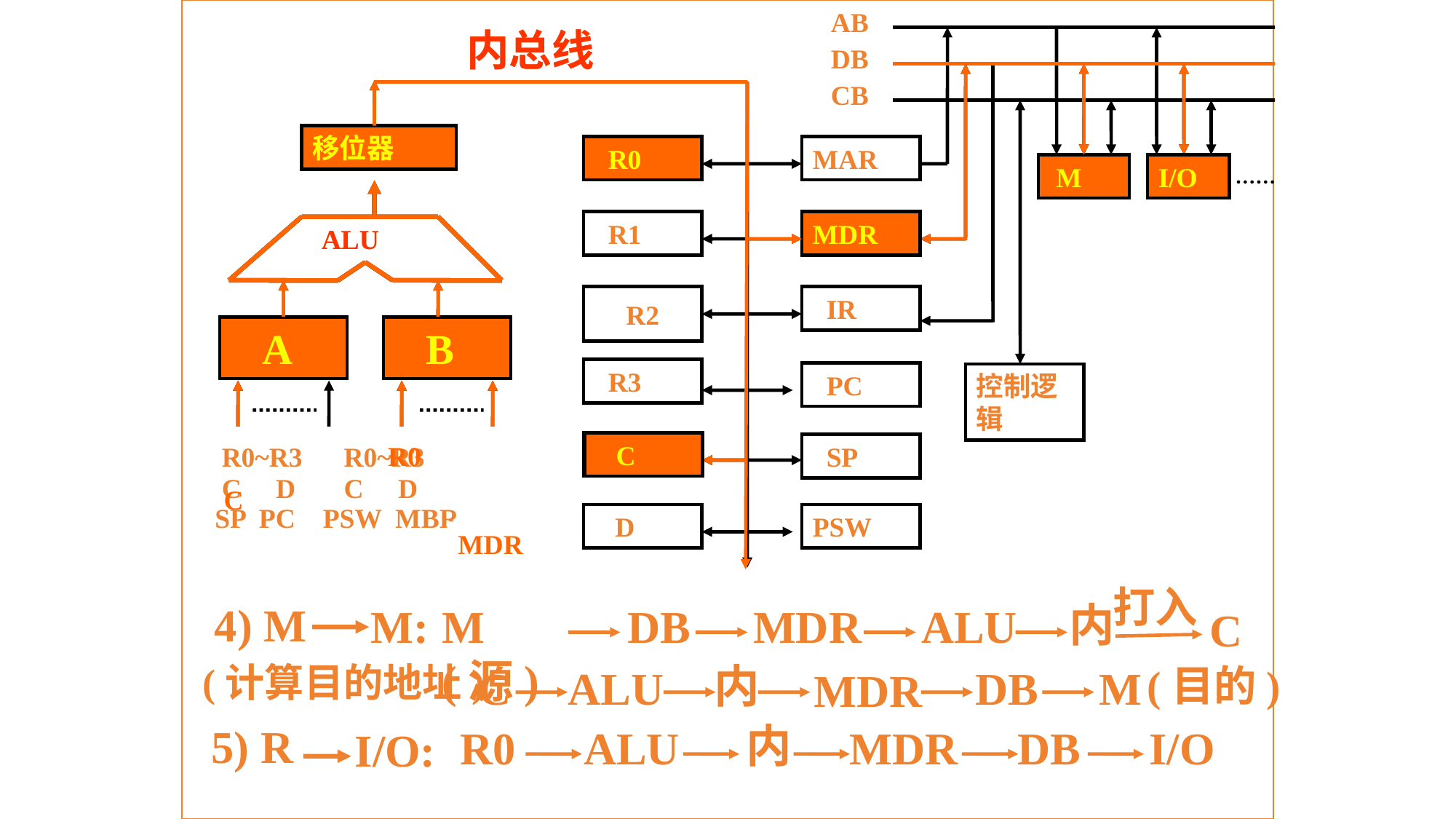

AB
内总线
内总线

DB

CB

移位器
移位器
  R0
  R0
MAR
 M
 M
I/O
I/O

  R1
MBR
MDR

ALU
ALU

R2
  IR
  IR

   A
   A
   B
   B

  R3
  PC
控制逻辑

   C
   C
  R0
  SP
    R0~R3      R0~R3
    C     D       C     D
   SP  PC    PSW  MBR

   C
   D
PSW
MDR

打入
4) M
M:

内
M(源)
DB
MDR
ALU
C

(计算目的地址)
内
(目的)
C
ALU
DB
M
MDR

内
5) R
I/O:

R0
ALU
MDR
DB
I/O